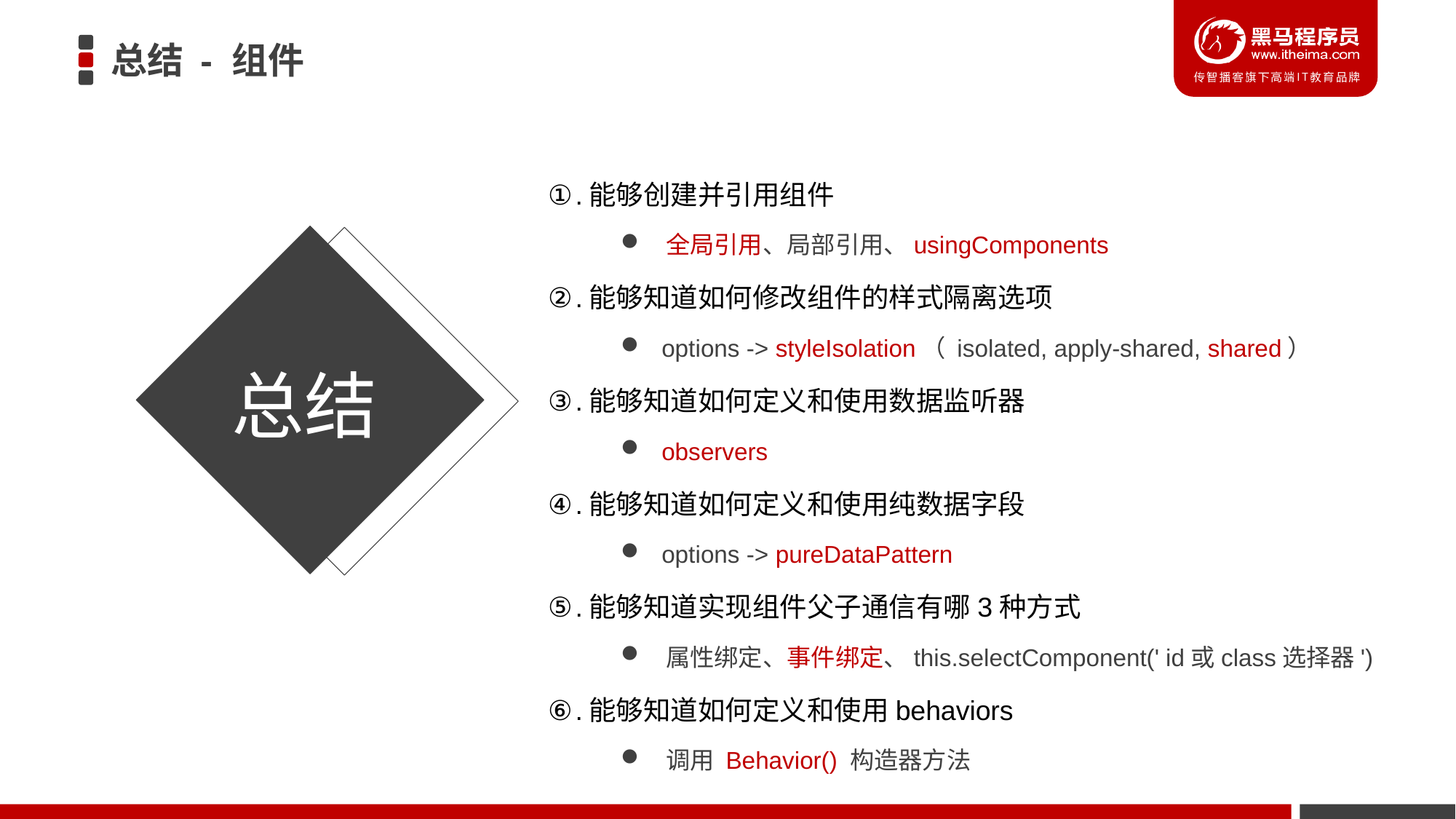

# 总结 - 组件
能够创建并引用组件
 全局引用、局部引用、usingComponents
能够知道如何修改组件的样式隔离选项
 options -> styleIsolation（ isolated, apply-shared, shared）
能够知道如何定义和使用数据监听器
 observers
能够知道如何定义和使用纯数据字段
 options -> pureDataPattern
能够知道实现组件父子通信有哪3种方式
 属性绑定、事件绑定、this.selectComponent(' id或class选择器')
能够知道如何定义和使用behaviors
 调用 Behavior() 构造器方法